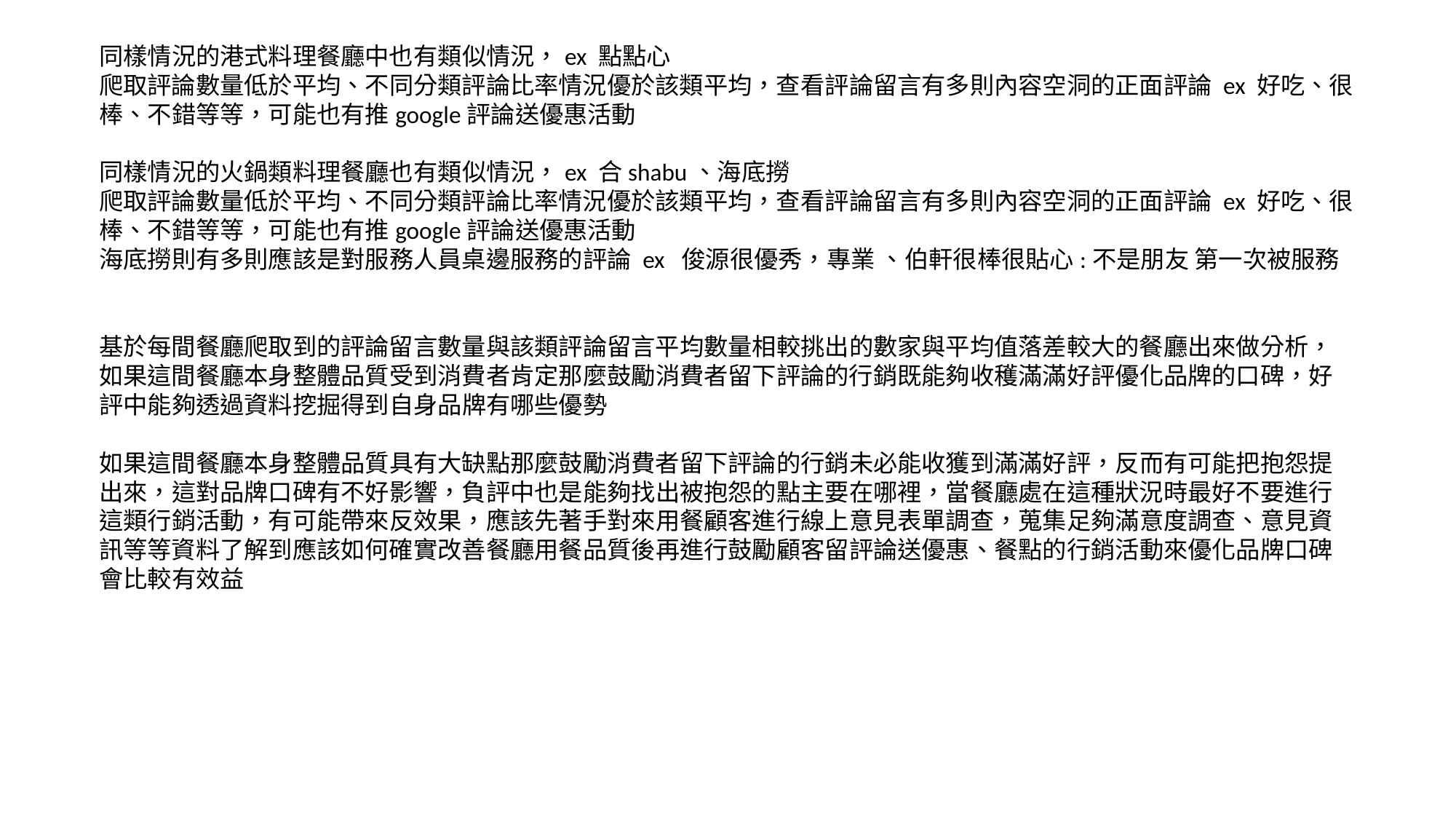

同樣情況的港式料理餐廳中也有類似情況，ex 點點心
爬取評論數量低於平均、不同分類評論比率情況優於該類平均，查看評論留言有多則內容空洞的正面評論 ex 好吃、很棒、不錯等等，可能也有推google評論送優惠活動

同樣情況的火鍋類料理餐廳也有類似情況，ex 合shabu、海底撈
爬取評論數量低於平均、不同分類評論比率情況優於該類平均，查看評論留言有多則內容空洞的正面評論 ex 好吃、很棒、不錯等等，可能也有推google評論送優惠活動
海底撈則有多則應該是對服務人員桌邊服務的評論 ex  俊源很優秀，專業 、伯軒很棒很貼心:不是朋友 第一次被服務

基於每間餐廳爬取到的評論留言數量與該類評論留言平均數量相較挑出的數家與平均值落差較大的餐廳出來做分析，如果這間餐廳本身整體品質受到消費者肯定那麼鼓勵消費者留下評論的行銷既能夠收穫滿滿好評優化品牌的口碑，好評中能夠透過資料挖掘得到自身品牌有哪些優勢

如果這間餐廳本身整體品質具有大缺點那麼鼓勵消費者留下評論的行銷未必能收獲到滿滿好評，反而有可能把抱怨提出來，這對品牌口碑有不好影響，負評中也是能夠找出被抱怨的點主要在哪裡，當餐廳處在這種狀況時最好不要進行這類行銷活動，有可能帶來反效果，應該先著手對來用餐顧客進行線上意見表單調查，蒐集足夠滿意度調查、意見資訊等等資料了解到應該如何確實改善餐廳用餐品質後再進行鼓勵顧客留評論送優惠、餐點的行銷活動來優化品牌口碑會比較有效益